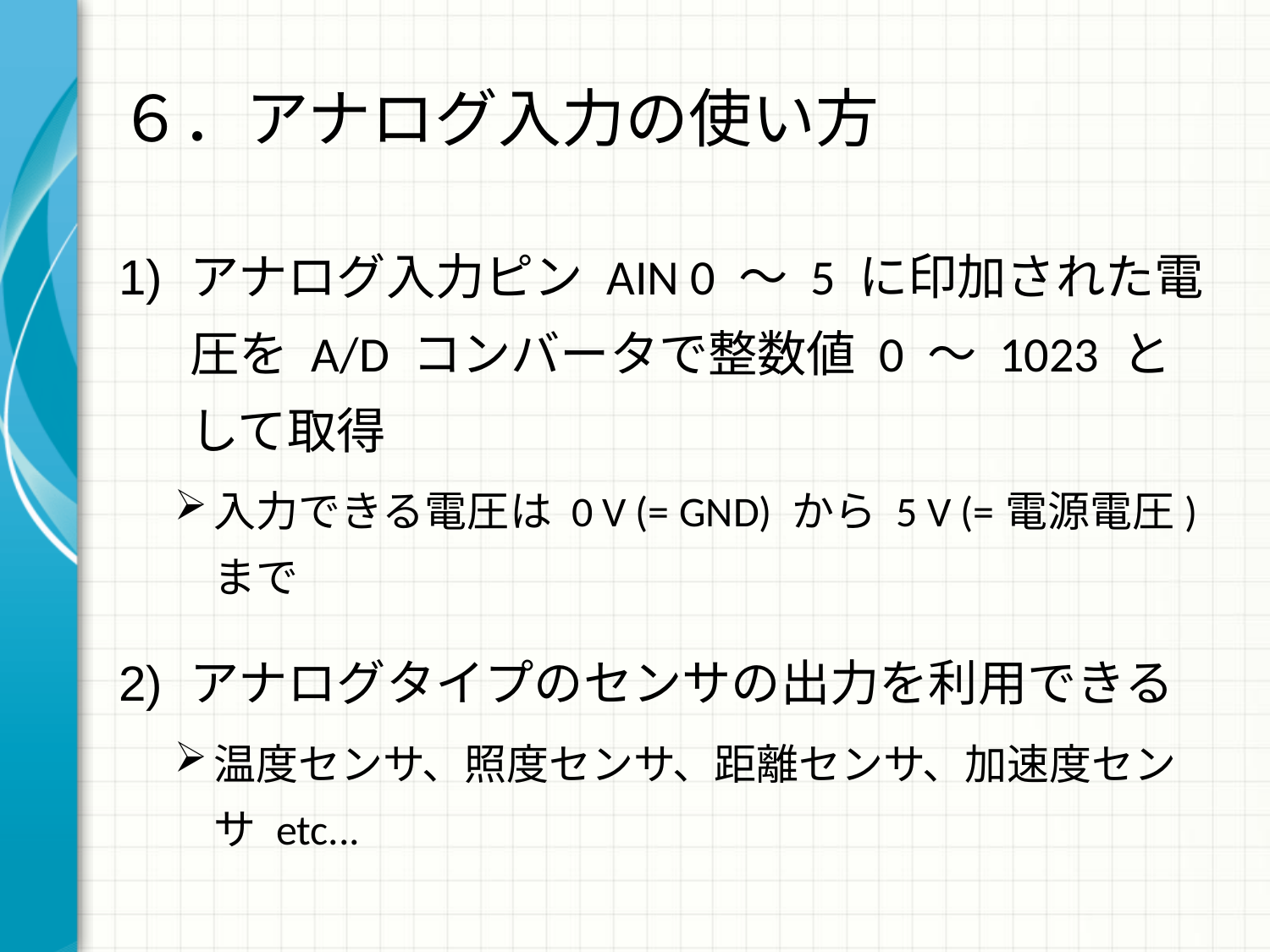

# ６．アナログ入力の使い方
アナログ入力ピン AIN 0 〜 5 に印加された電圧を A/D コンバータで整数値 0 〜 1023 として取得
入力できる電圧は 0 V (= GND) から 5 V (=電源電圧) まで
アナログタイプのセンサの出力を利用できる
温度センサ、照度センサ、距離センサ、加速度センサ etc...